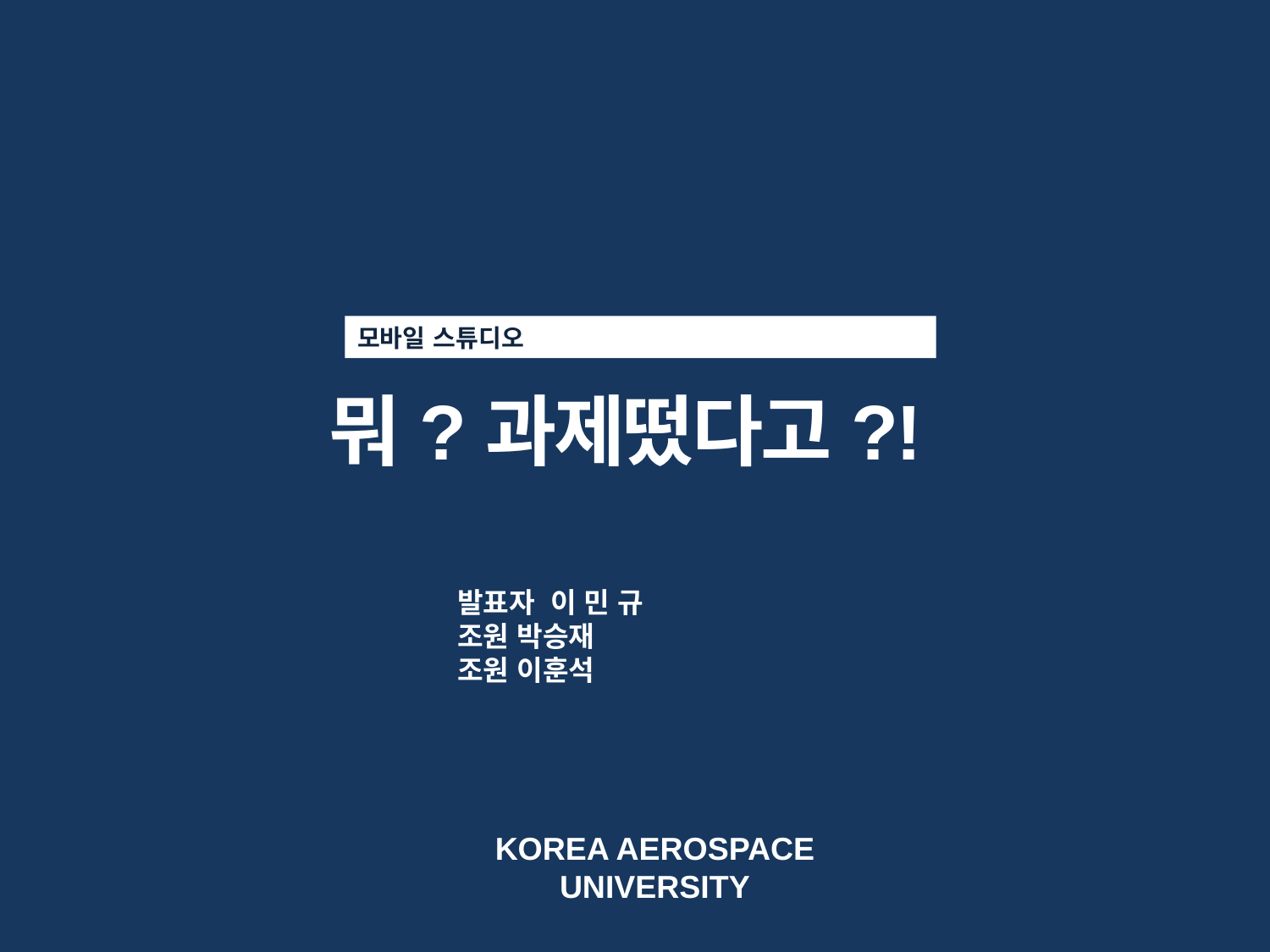

모바일 스튜디오
뭐?과제떴다고?!
발표자  이 민 규
조원 박승재
조원 이훈석
KOREA AEROSPACE UNIVERSITY